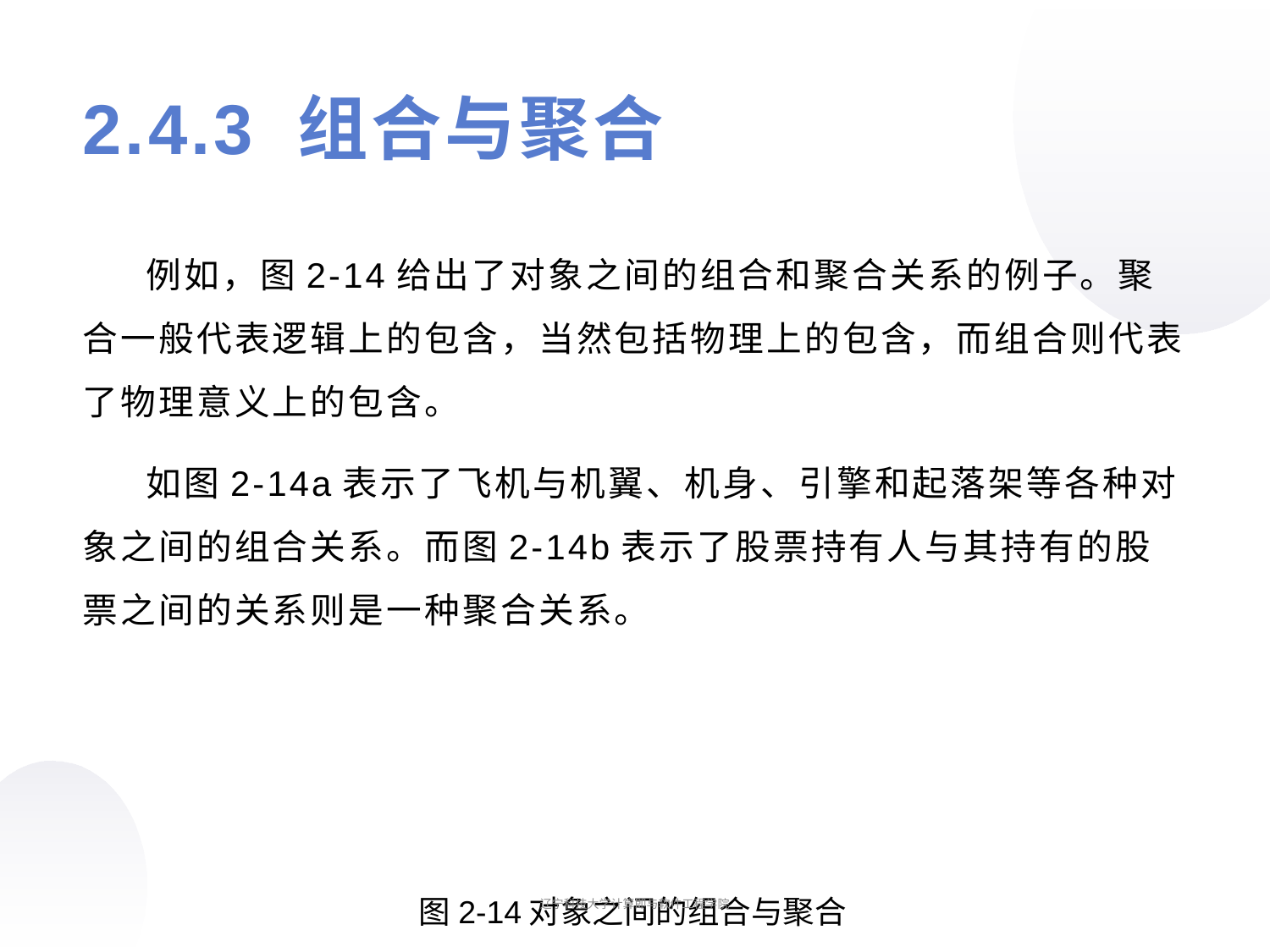

# 2.4.3 组合与聚合
例如，图2-14给出了对象之间的组合和聚合关系的例子。聚合一般代表逻辑上的包含，当然包括物理上的包含，而组合则代表了物理意义上的包含。
如图2-14a表示了飞机与机翼、机身、引擎和起落架等各种对象之间的组合关系。而图2-14b表示了股票持有人与其持有的股票之间的关系则是一种聚合关系。

图2-14对象之间的组合与聚合
辽宁科技大学计算即与软件工程学院
64